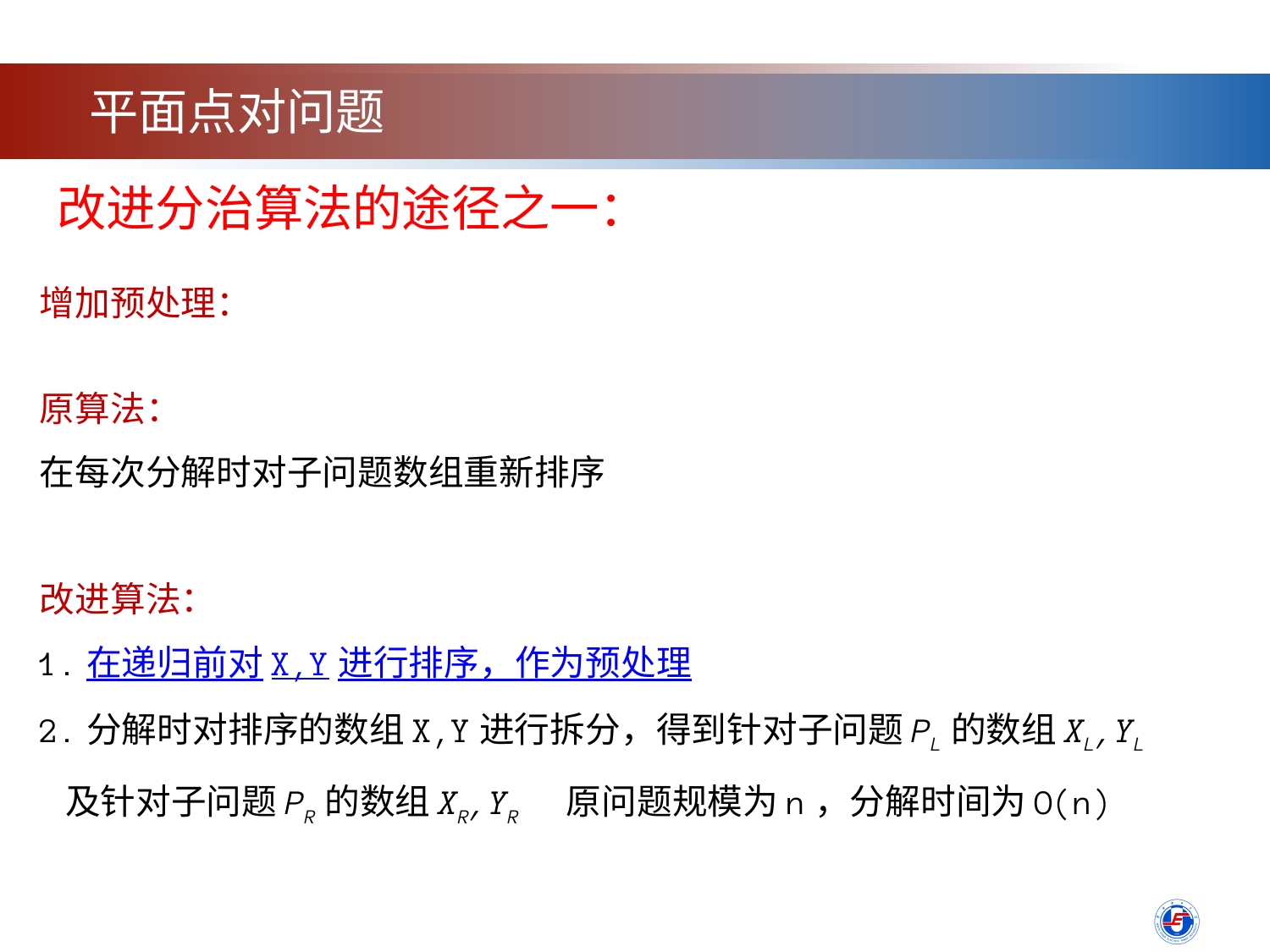

平面点对问题

改进分治算法的途径之一：
增加预处理：

原算法：
在每次分解时对子问题数组重新排序

改进算法：
1.在递归前对X,Y进行排序，作为预处理
2.分解时对排序的数组X,Y进行拆分，得到针对子问题PL的数组XL,YL
   及针对子问题PR的数组XR,YR  原问题规模为n，分解时间为O(n)